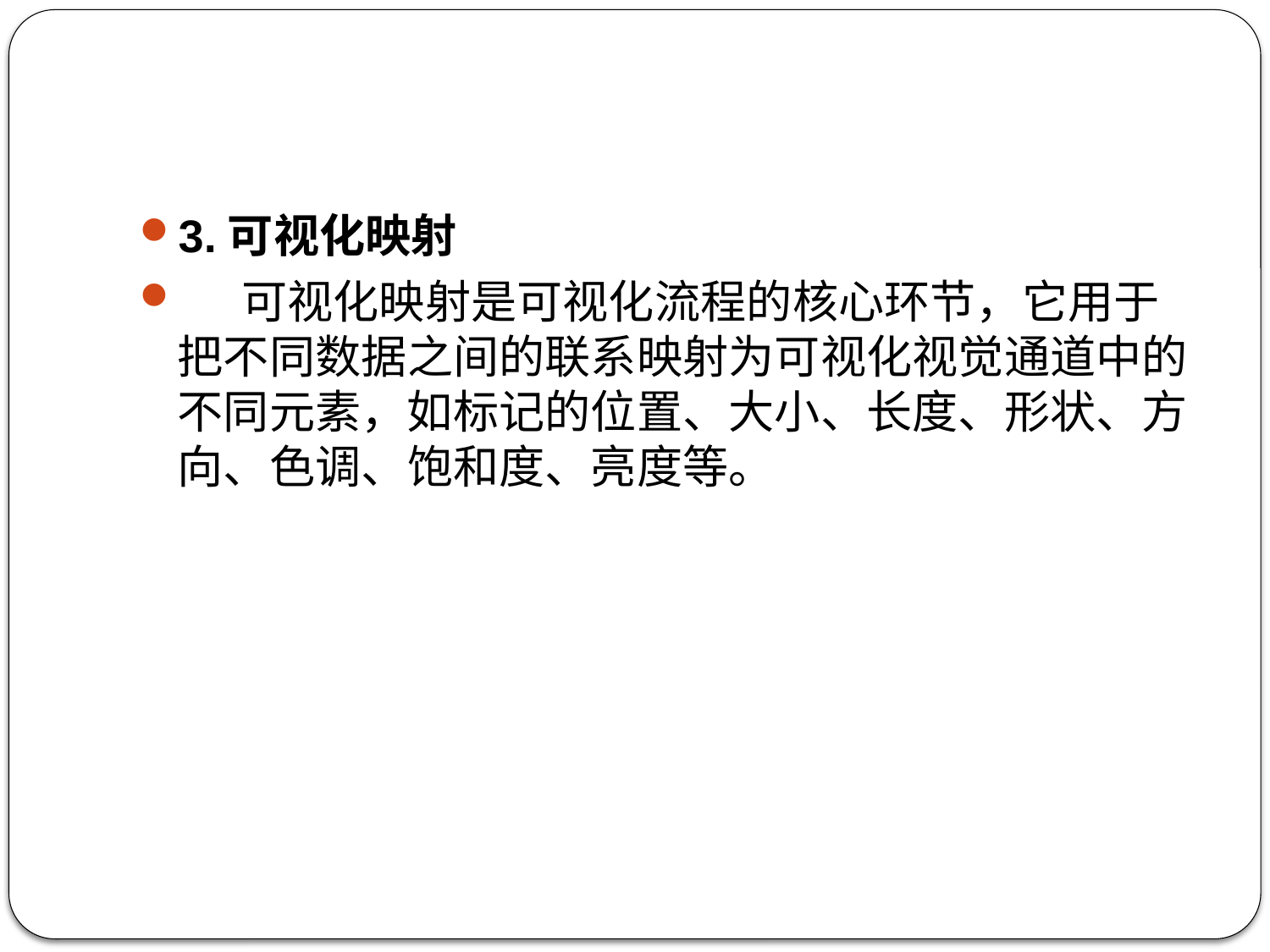

#
3.可视化映射
     可视化映射是可视化流程的核心环节，它用于把不同数据之间的联系映射为可视化视觉通道中的不同元素，如标记的位置、大小、长度、形状、方向、色调、饱和度、亮度等。